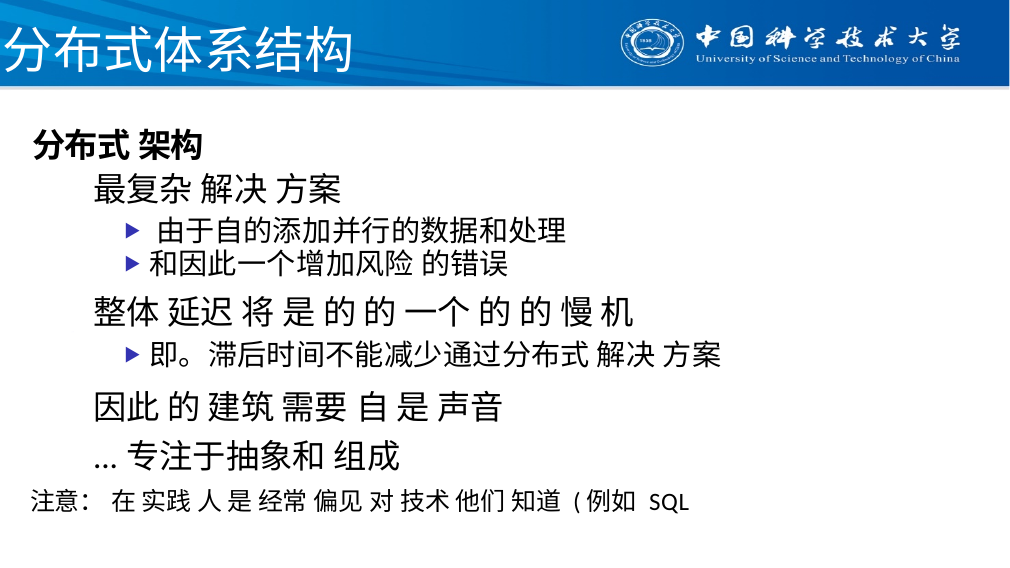

# 分布式体系结构
分布式 架构
最复杂 解决 方案
▶ 由于自的添加并行的数据和处理
▶和因此一个增加风险 的错误
整体 延迟 将 是 的 的 一个 的 的 慢 机
▶即。滞后时间不能减少通过分布式 解决 方案
因此 的 建筑 需要 自 是 声音
...专注于抽象和 组成

注意： 在 实践 人 是 经常 偏见 对 技术 他们 知道 (例如 SQL